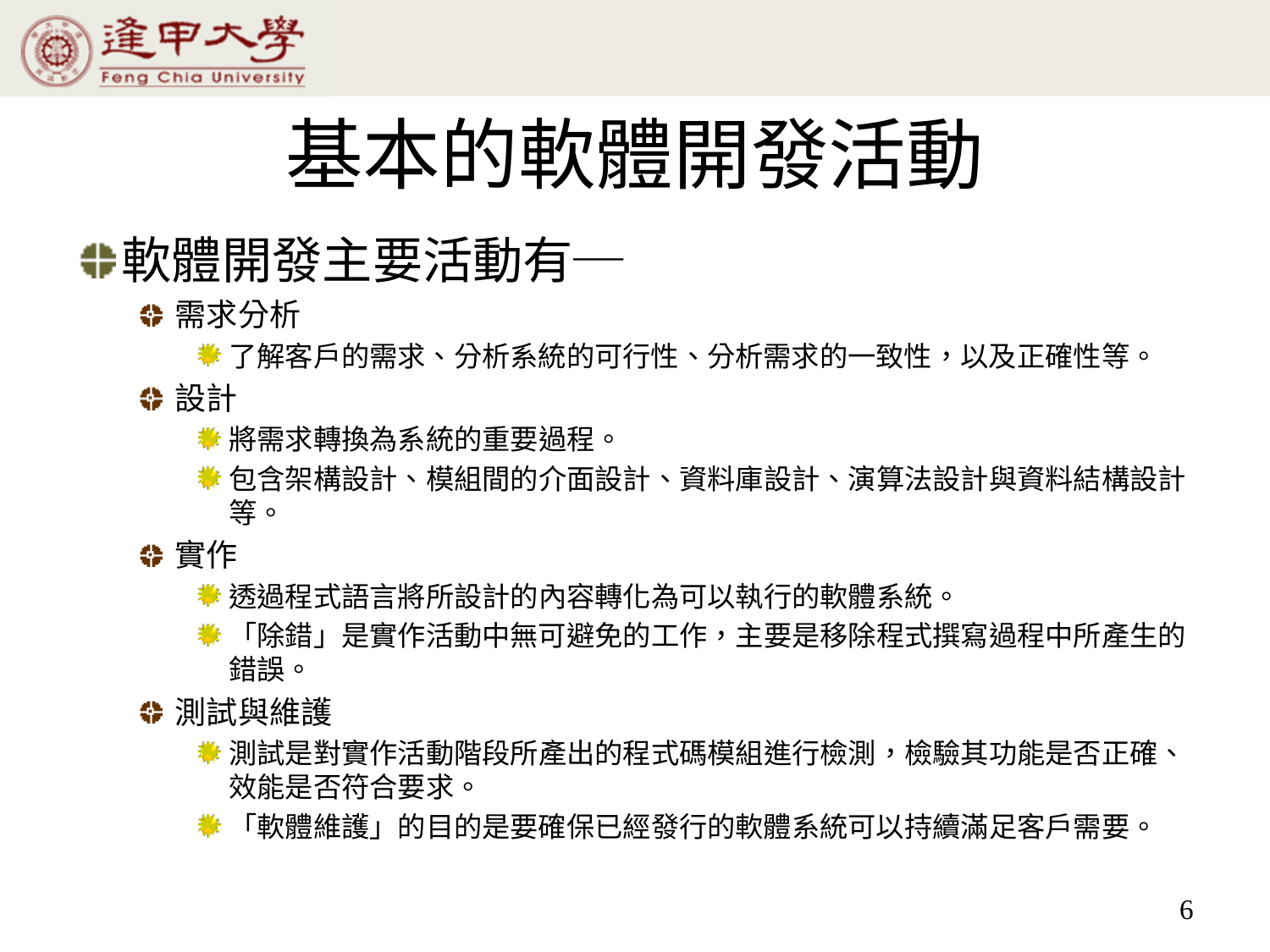

# 基本的軟體開發活動
軟體開發主要活動有─
需求分析
了解客戶的需求、分析系統的可行性、分析需求的一致性，以及正確性等。
設計
將需求轉換為系統的重要過程。
包含架構設計、模組間的介面設計、資料庫設計、演算法設計與資料結構設計等。
實作
透過程式語言將所設計的內容轉化為可以執行的軟體系統。
「除錯」是實作活動中無可避免的工作，主要是移除程式撰寫過程中所產生的錯誤。
測試與維護
測試是對實作活動階段所產出的程式碼模組進行檢測，檢驗其功能是否正確、效能是否符合要求。
「軟體維護」的目的是要確保已經發行的軟體系統可以持續滿足客戶需要。
6